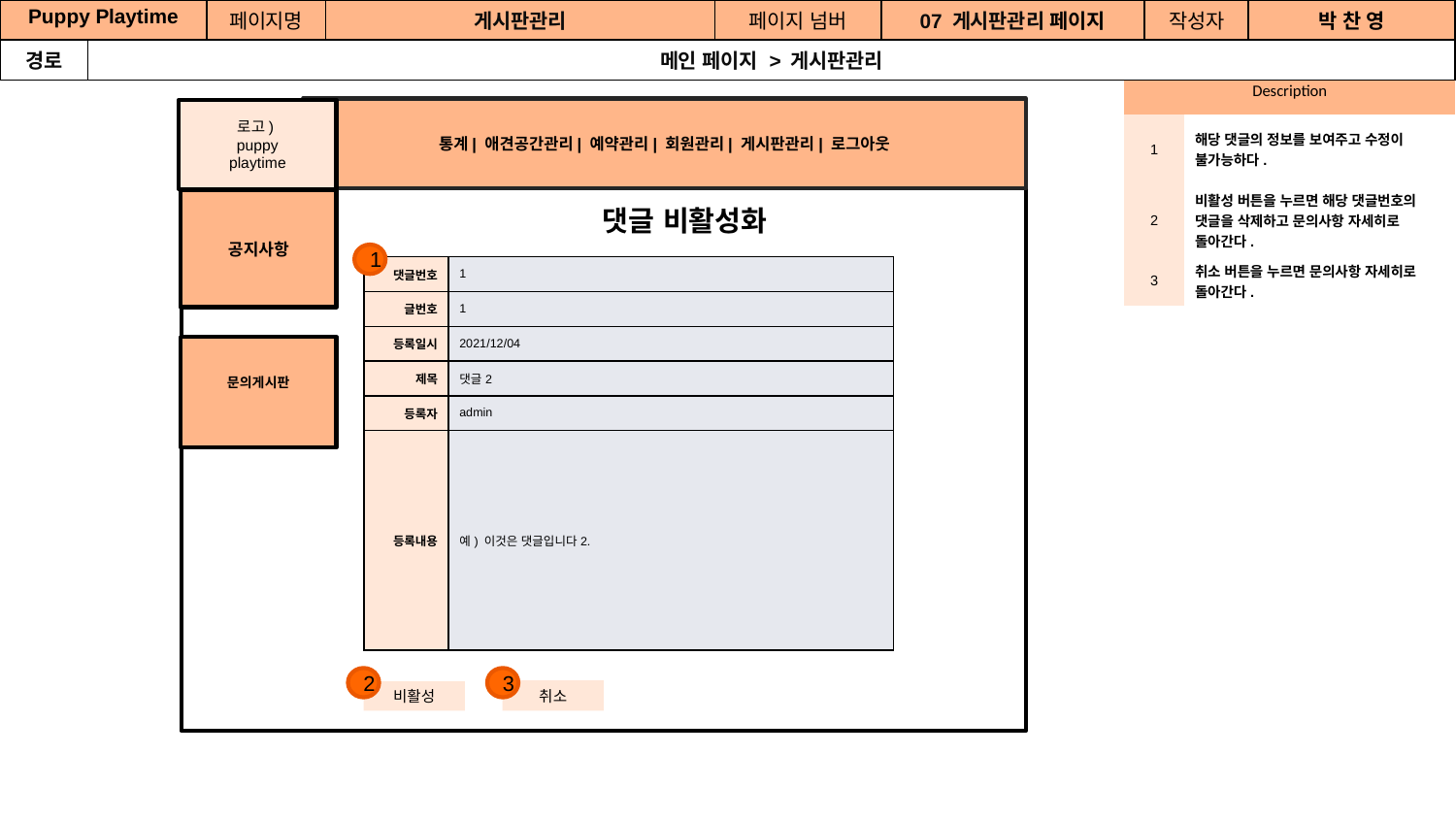

| Puppy Playtime | 김 주 영 | 페이지명 | 게시판관리 | 페이지 넘버 | 07 게시판관리 페이지 | 작성자 | 박 찬 영 |
| --- | --- | --- | --- | --- | --- | --- | --- |
| 경로 | 메인 페이지 > 게시판관리 | 김 주 영 | 김 주 영 | 김 주 영 | 김 주 영 | 김 주 영 | 김 주 영 |
| Description |  |
| --- | --- |
| 1 | 해당 댓글의 정보를 보여주고 수정이 불가능하다. |
| 2 | 비활성 버튼을 누르면 해당 댓글번호의 댓글을 삭제하고 문의사항 자세히로 돌아간다. |
| 3 | 취소 버튼을 누르면 문의사항 자세히로 돌아간다. |
통계| 애견공간관리| 예약관리| 회원관리| 게시판관리| 로그아웃
로고)
puppy
playtime

공지사항
| 댓글번호 | 1 |
| --- | --- |
| 글번호 | 1 |
| 등록일시 | 2021/12/04 |
| 제목 | 댓글2 |
| 등록자 | admin |
| 등록내용 | 예) 이것은 댓글입니다2. |

문의게시판

2
3
취소
비활성
댓글 비활성화
1